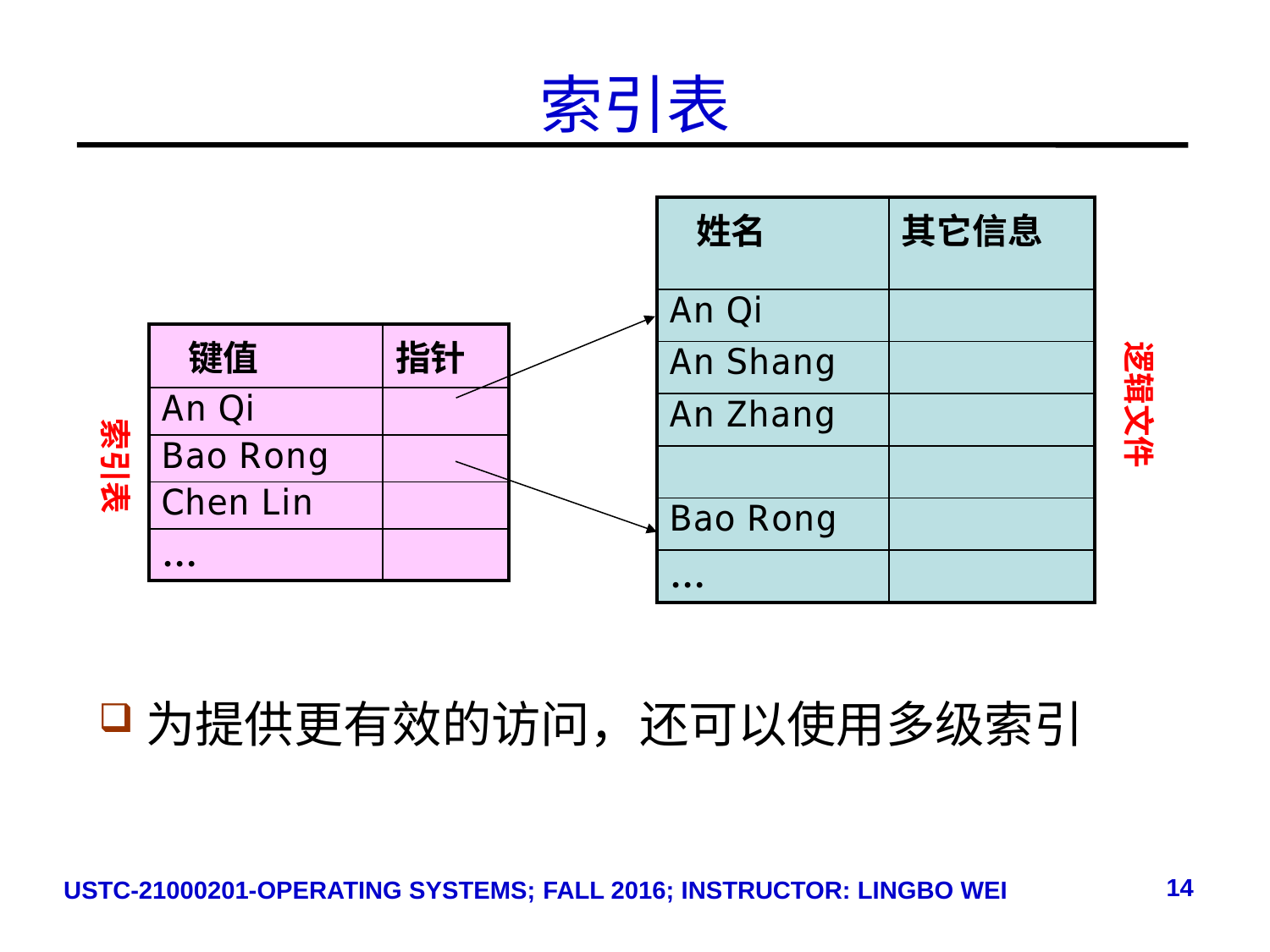

# 索引表
| 姓名 | 其它信息 |
| --- | --- |
| An Qi |  |
| An Shang |  |
| An Zhang |  |
|  |  |
| Bao Rong |  |
| … |  |

| 键值 | 指针 |
| --- | --- |
| An Qi |  |
| Bao Rong |  |
| Chen Lin |  |
| … |  |
逻辑文件
索引表

为提供更有效的访问，还可以使用多级索引
14
USTC-21000201-OPERATING SYSTEMS; FALL 2016; INSTRUCTOR: LINGBO WEI